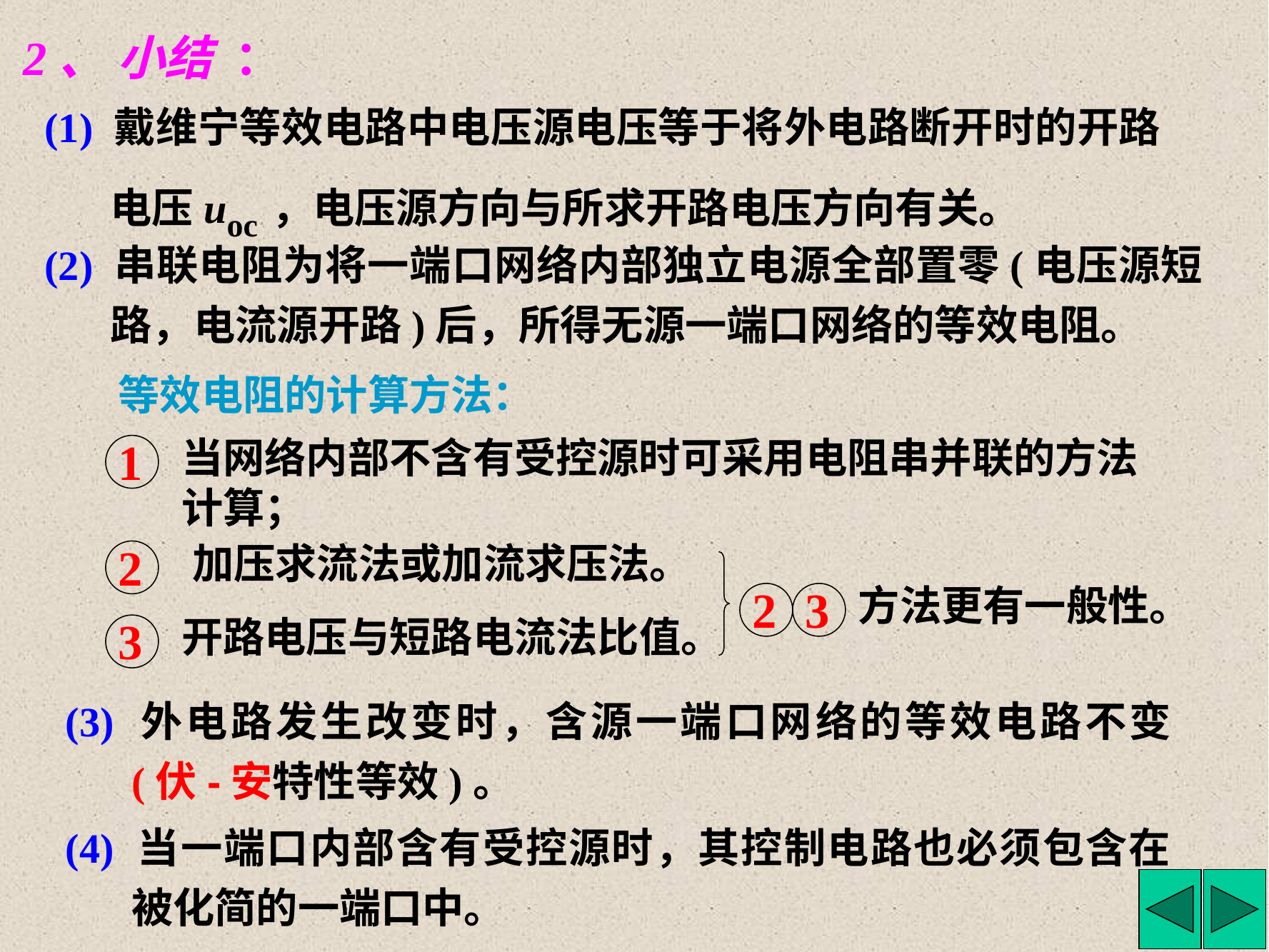

2、 小结  ：
(1) 戴维宁等效电路中电压源电压等于将外电路断开时的开路电压uoc，电压源方向与所求开路电压方向有关。
(2) 串联电阻为将一端口网络内部独立电源全部置零(电压源短路，电流源开路)后，所得无源一端口网络的等效电阻。
等效电阻的计算方法：
1

当网络内部不含有受控源时可采用电阻串并联的方法计算；
2

加压求流法或加流求压法。

2

3

方法更有一般性。
3

开路电压与短路电流法比值。
(3) 外电路发生改变时，含源一端口网络的等效电路不变(伏-安特性等效)。
(4) 当一端口内部含有受控源时，其控制电路也必须包含在被化简的一端口中。